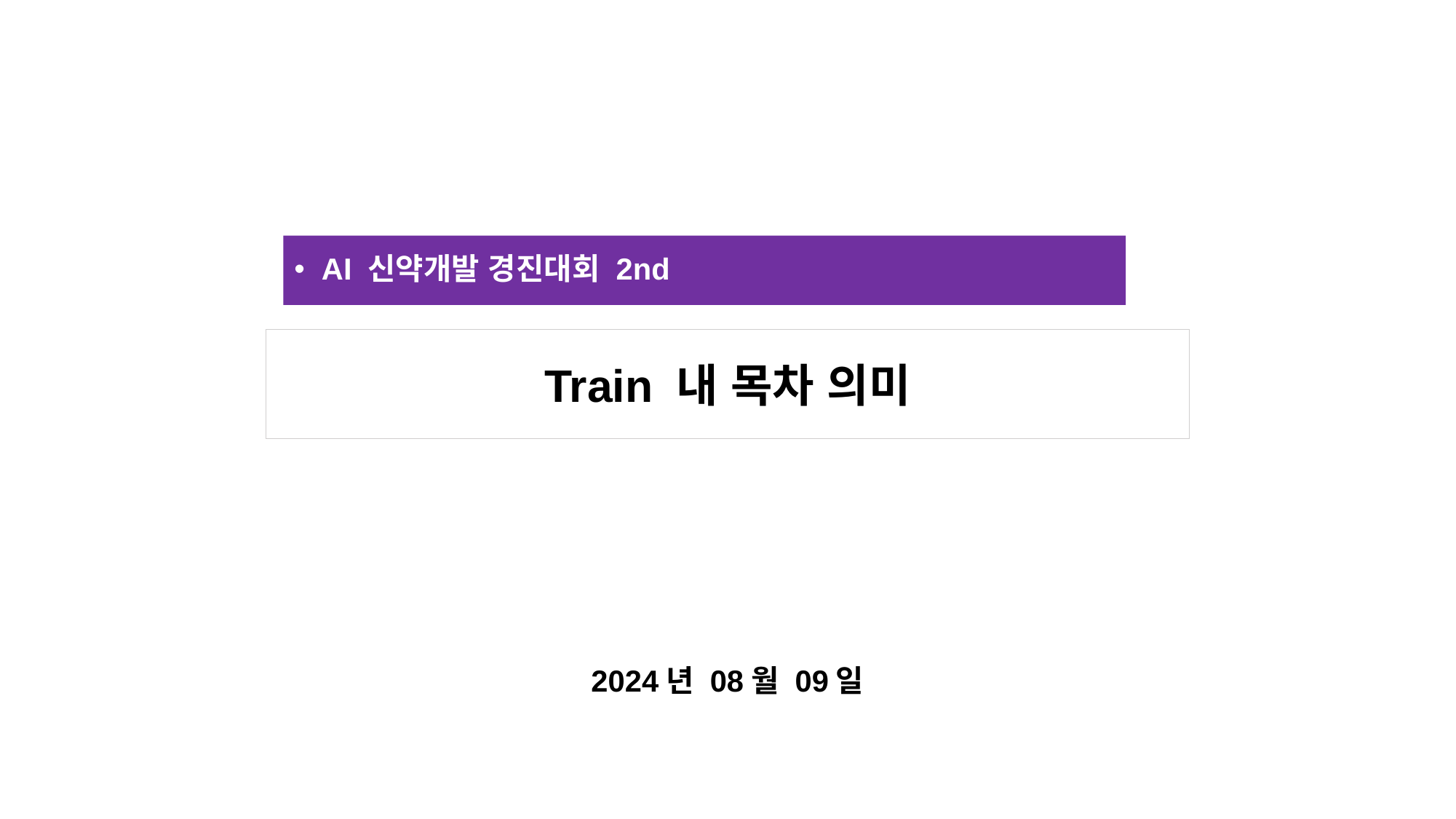

AI 신약개발 경진대회 2nd
Train 내 목차 의미
2024년 08월 09일